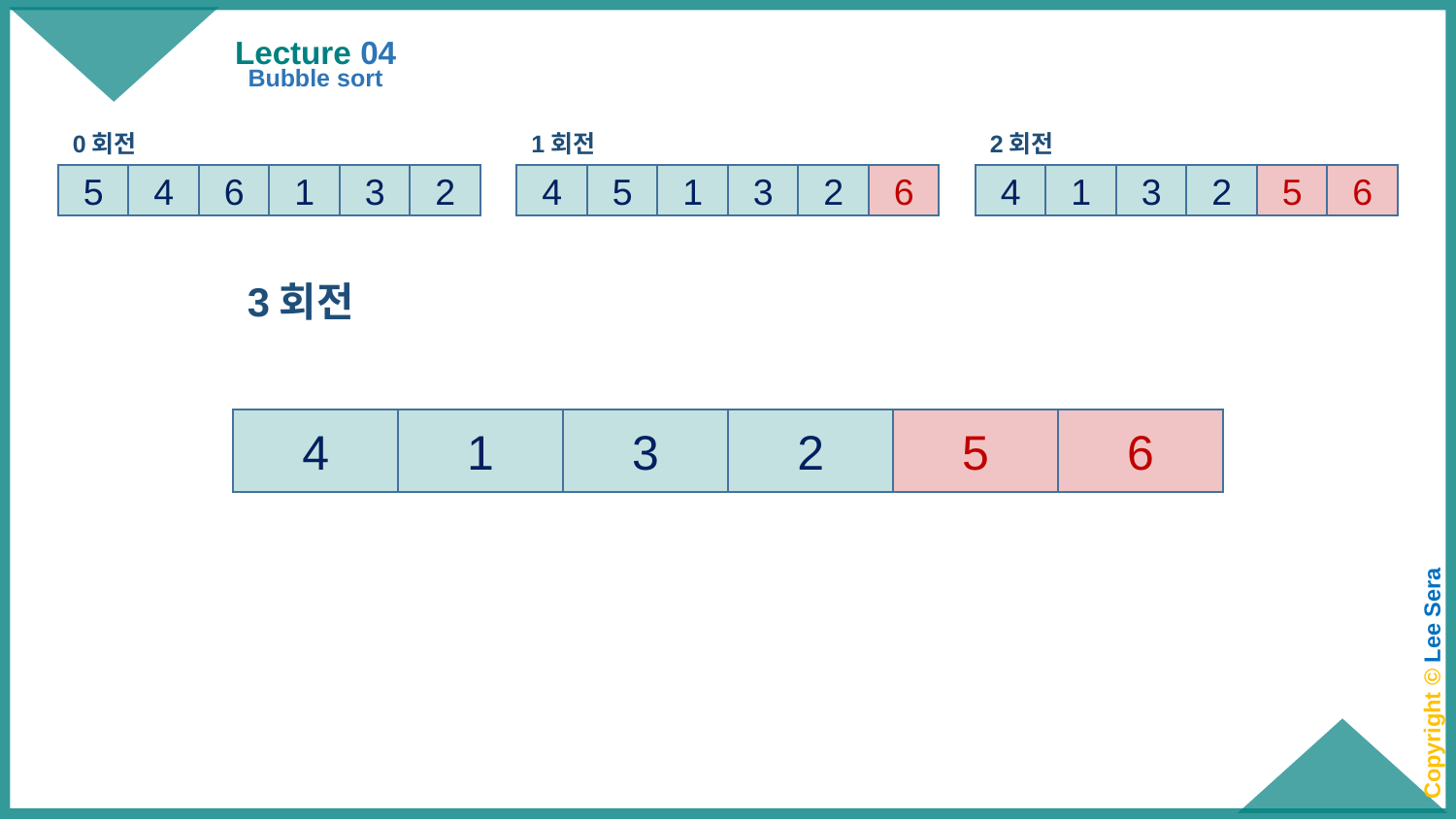

# Lecture 04
Bubble sort
0회전
5
4
6
1
3
2
1회전
4
5
1
3
2
6
2회전
4
1
3
2
5
6
3회전
4
1
3
2
5
6
Copyright © Lee Sera